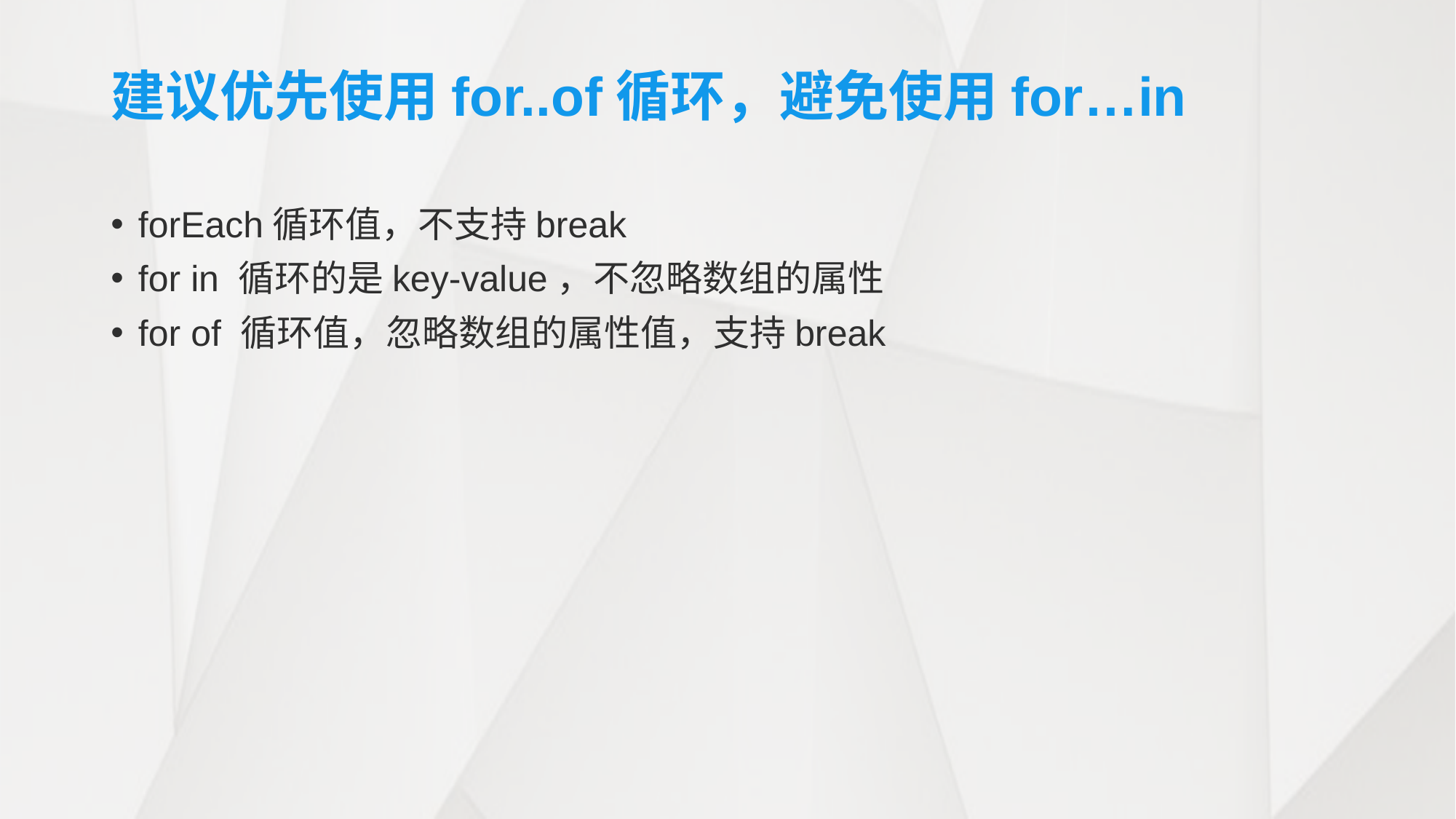

# 建议优先使用for..of循环，避免使用for…in
forEach循环值，不支持break
for in 循环的是key-value，不忽略数组的属性
for of 循环值，忽略数组的属性值，支持break